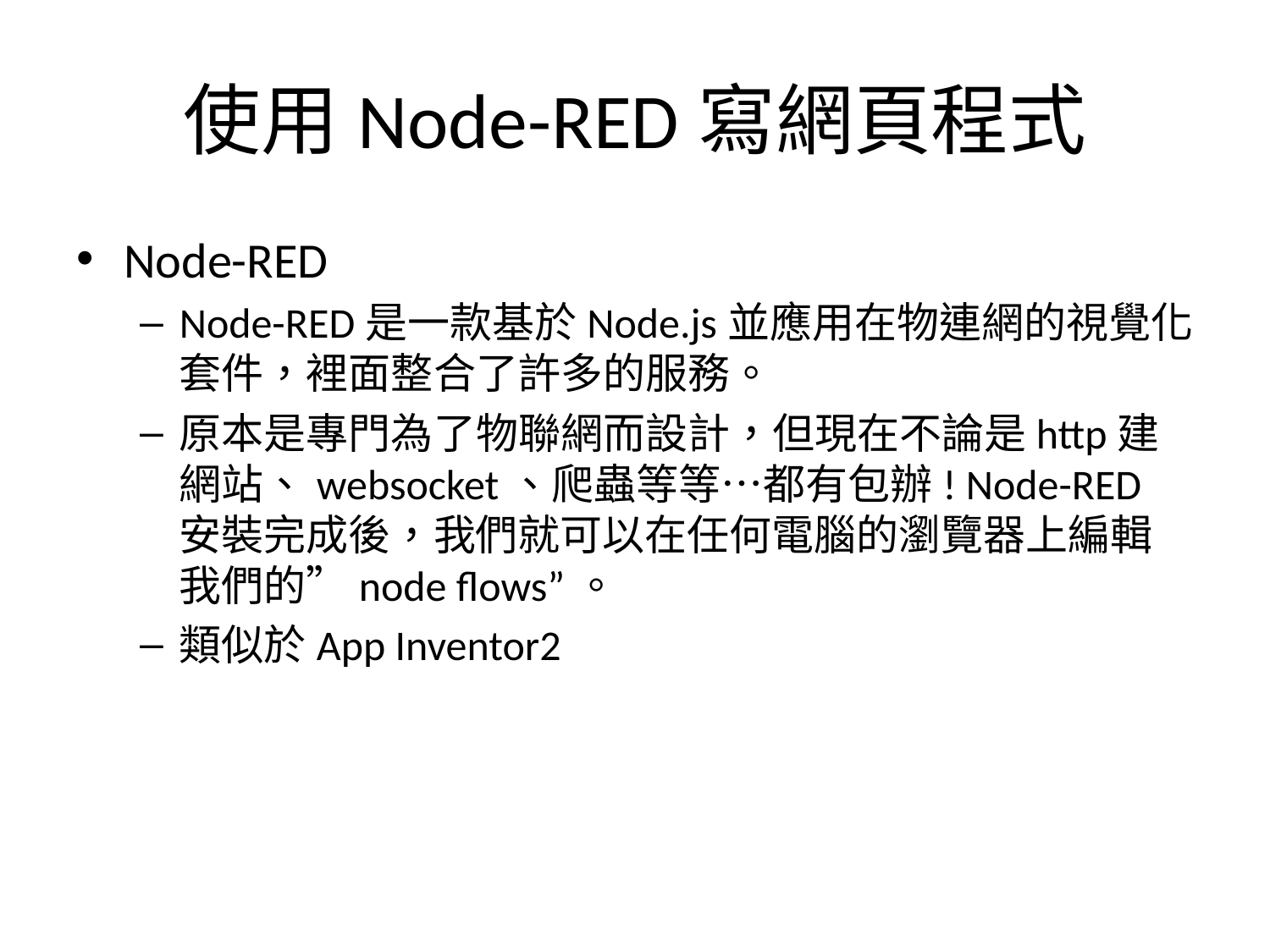

# 使用Node-RED寫網頁程式
Node-RED
Node-RED是一款基於Node.js並應用在物連網的視覺化套件，裡面整合了許多的服務。
原本是專門為了物聯網而設計，但現在不論是http建網站、websocket、爬蟲等等…都有包辦! Node-RED安裝完成後，我們就可以在任何電腦的瀏覽器上編輯我們的”node flows”。
類似於App Inventor2